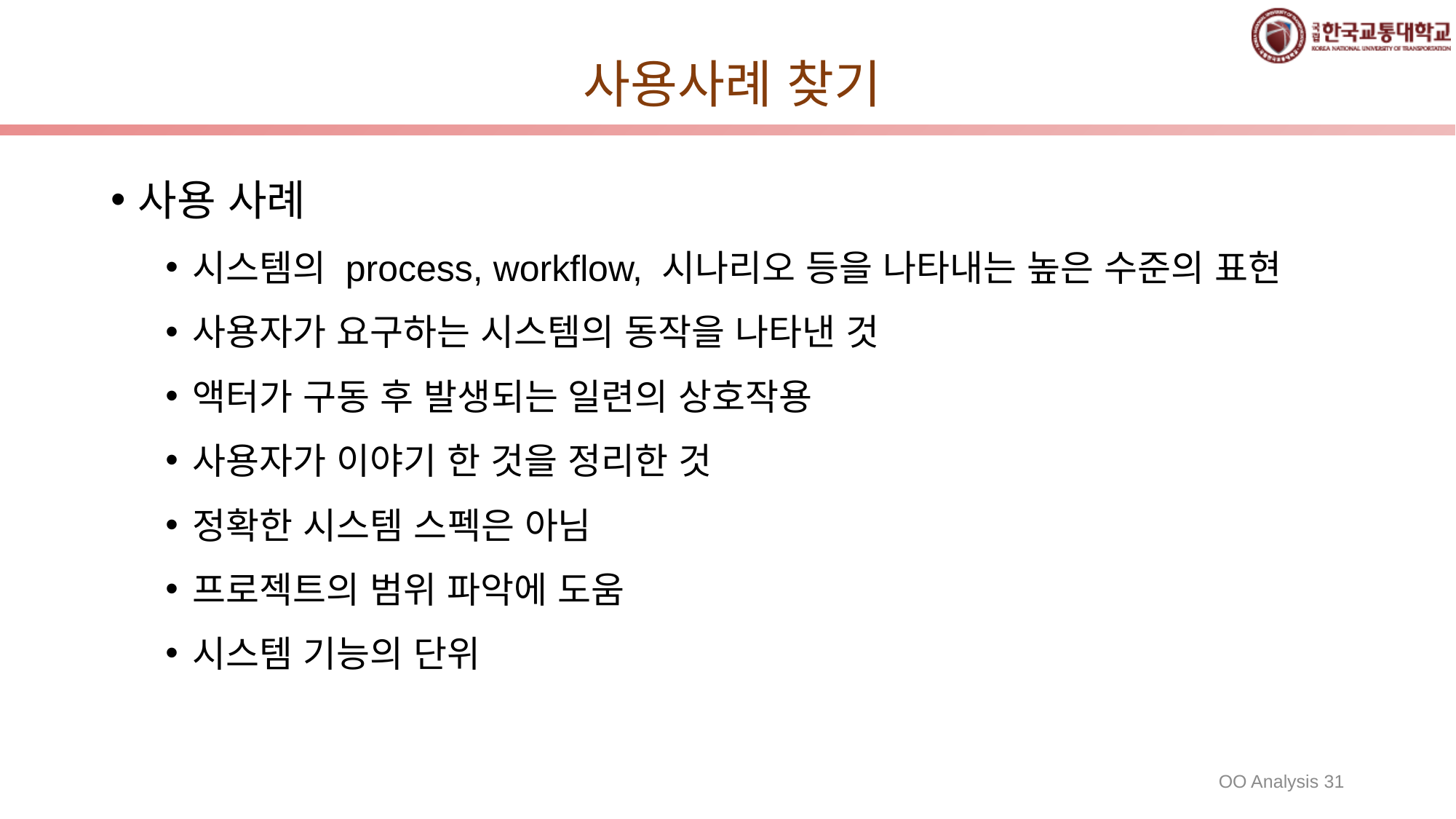

# 사용사례 찾기
사용 사례
시스템의 process, workflow, 시나리오 등을 나타내는 높은 수준의 표현
사용자가 요구하는 시스템의 동작을 나타낸 것
액터가 구동 후 발생되는 일련의 상호작용
사용자가 이야기 한 것을 정리한 것
정확한 시스템 스펙은 아님
프로젝트의 범위 파악에 도움
시스템 기능의 단위

OO Analysis 31